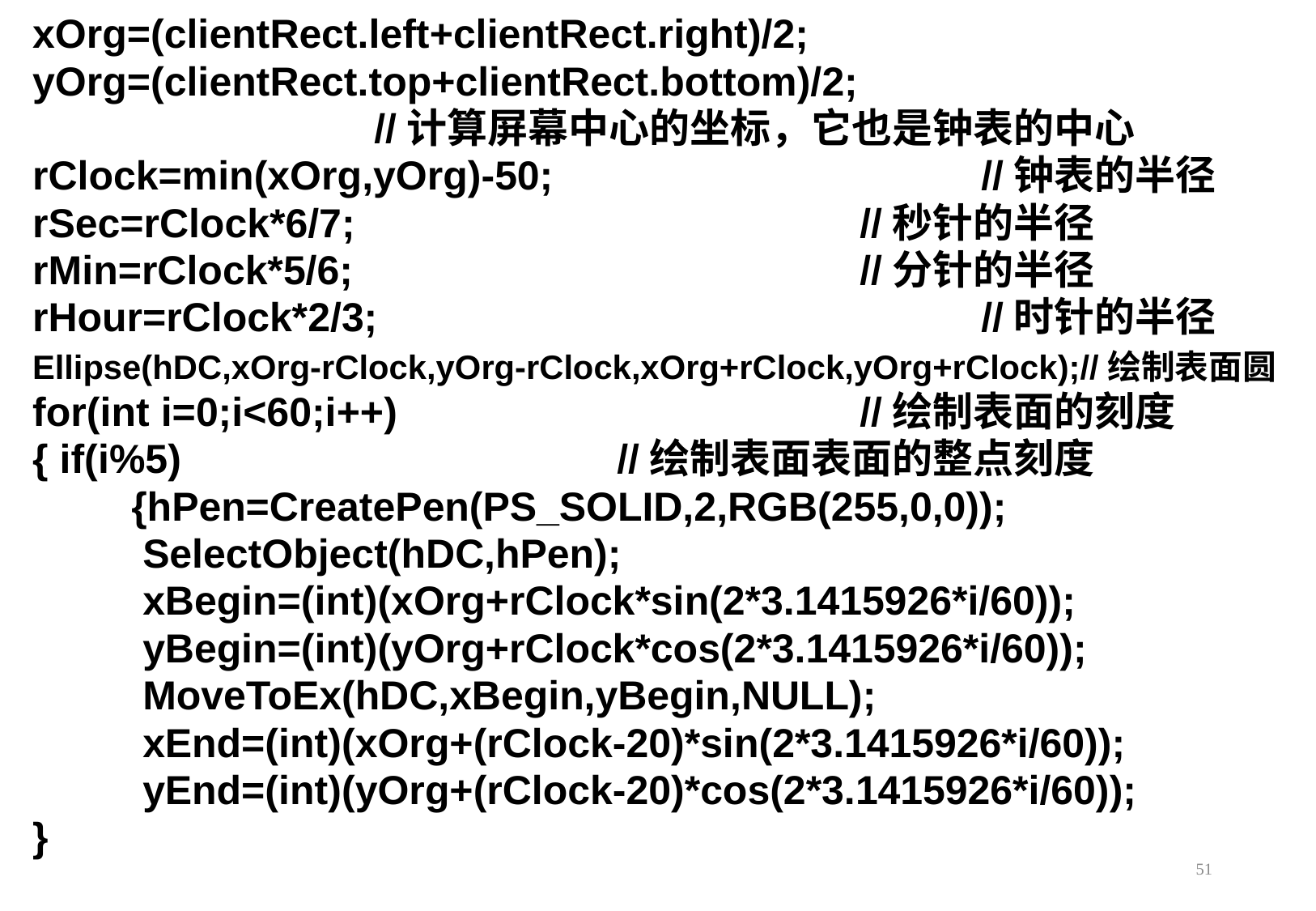

xOrg=(clientRect.left+clientRect.right)/2;
  yOrg=(clientRect.top+clientRect.bottom)/2;
			//计算屏幕中心的坐标，它也是钟表的中心
  rClock=min(xOrg,yOrg)-50; 				//钟表的半径
  rSec=rClock*6/7;					//秒针的半径
  rMin=rClock*5/6;					//分针的半径
  rHour=rClock*2/3;					//时针的半径
  Ellipse(hDC,xOrg-rClock,yOrg-rClock,xOrg+rClock,yOrg+rClock);//绘制表面圆
  for(int i=0;i<60;i++)				//绘制表面的刻度
  { if(i%5)        			//绘制表面表面的整点刻度
	{hPen=CreatePen(PS_SOLID,2,RGB(255,0,0));
	 SelectObject(hDC,hPen);
	 xBegin=(int)(xOrg+rClock*sin(2*3.1415926*i/60));
	 yBegin=(int)(yOrg+rClock*cos(2*3.1415926*i/60));
	 MoveToEx(hDC,xBegin,yBegin,NULL);
	 xEnd=(int)(xOrg+(rClock-20)*sin(2*3.1415926*i/60));
	 yEnd=(int)(yOrg+(rClock-20)*cos(2*3.1415926*i/60));
  }
51